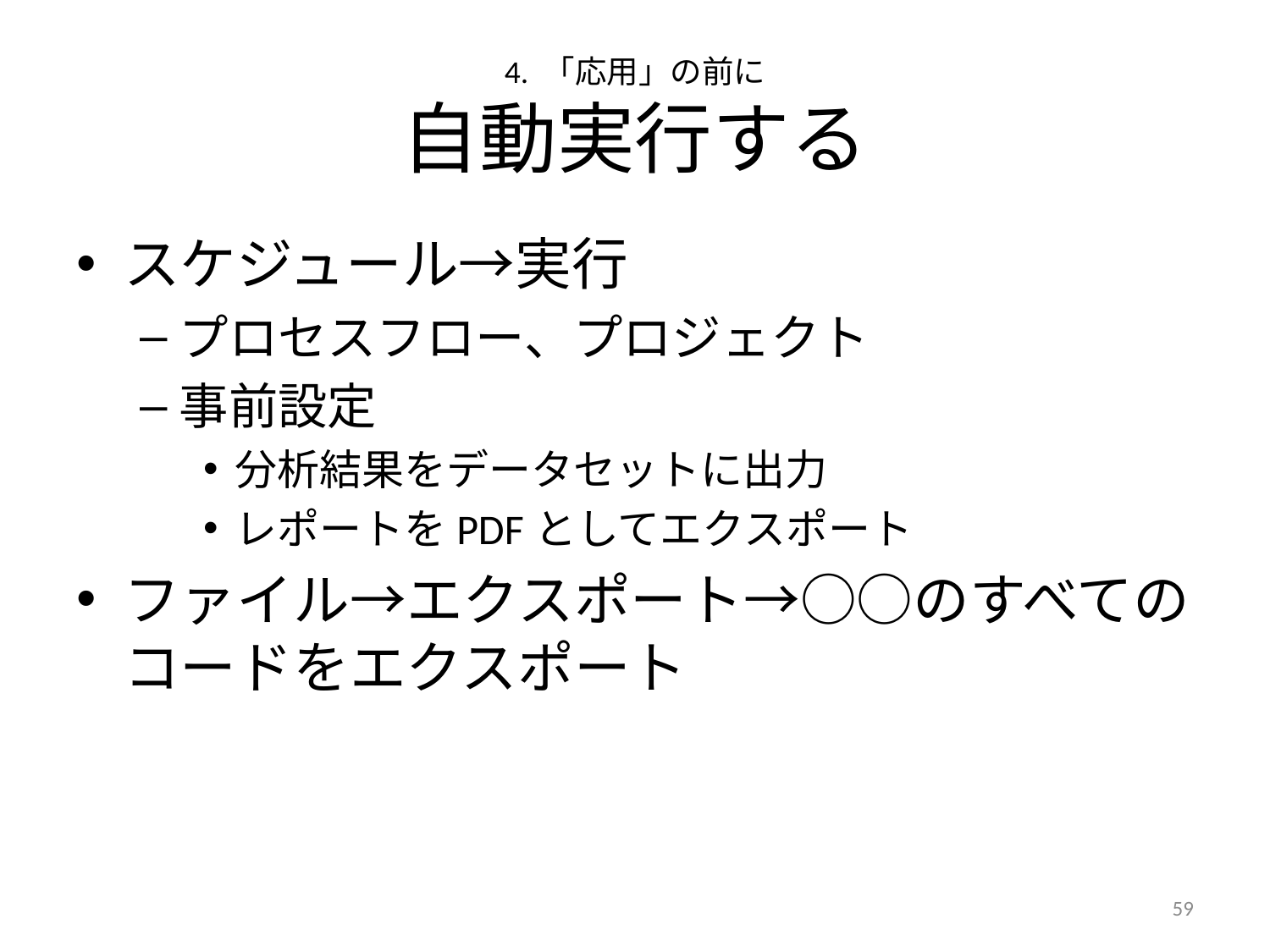

# 4. 「応用」の前に 自動実行する
スケジュール→実行
プロセスフロー、プロジェクト
事前設定
分析結果をデータセットに出力
レポートをPDFとしてエクスポート
ファイル→エクスポート→○○のすべてのコードをエクスポート

59